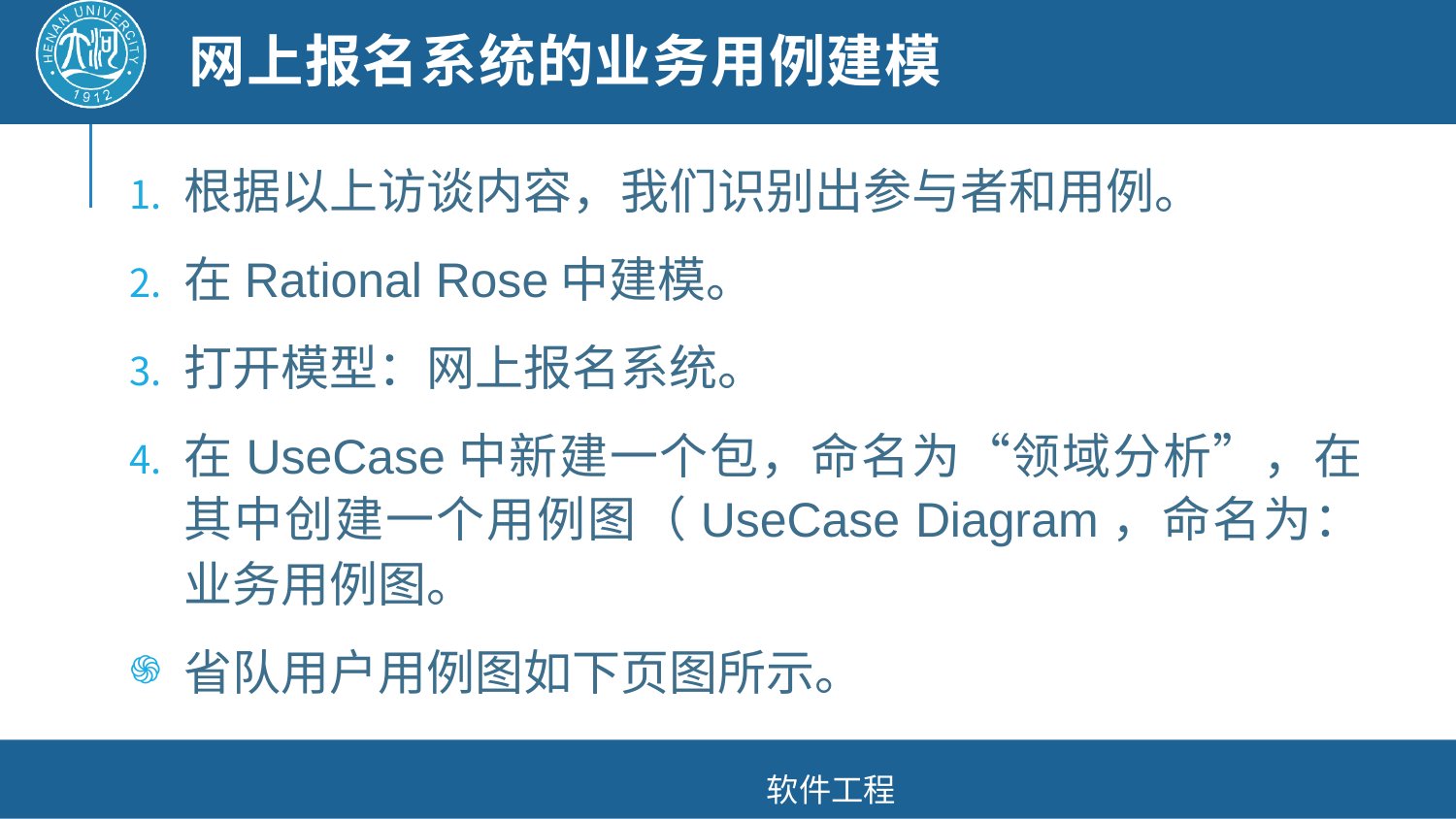

# 网上报名系统的业务用例建模
根据以上访谈内容，我们识别出参与者和用例。
在Rational Rose中建模。
打开模型：网上报名系统。
在UseCase中新建一个包，命名为“领域分析”，在其中创建一个用例图（UseCase Diagram，命名为：业务用例图。
省队用户用例图如下页图所示。

软件工程
83